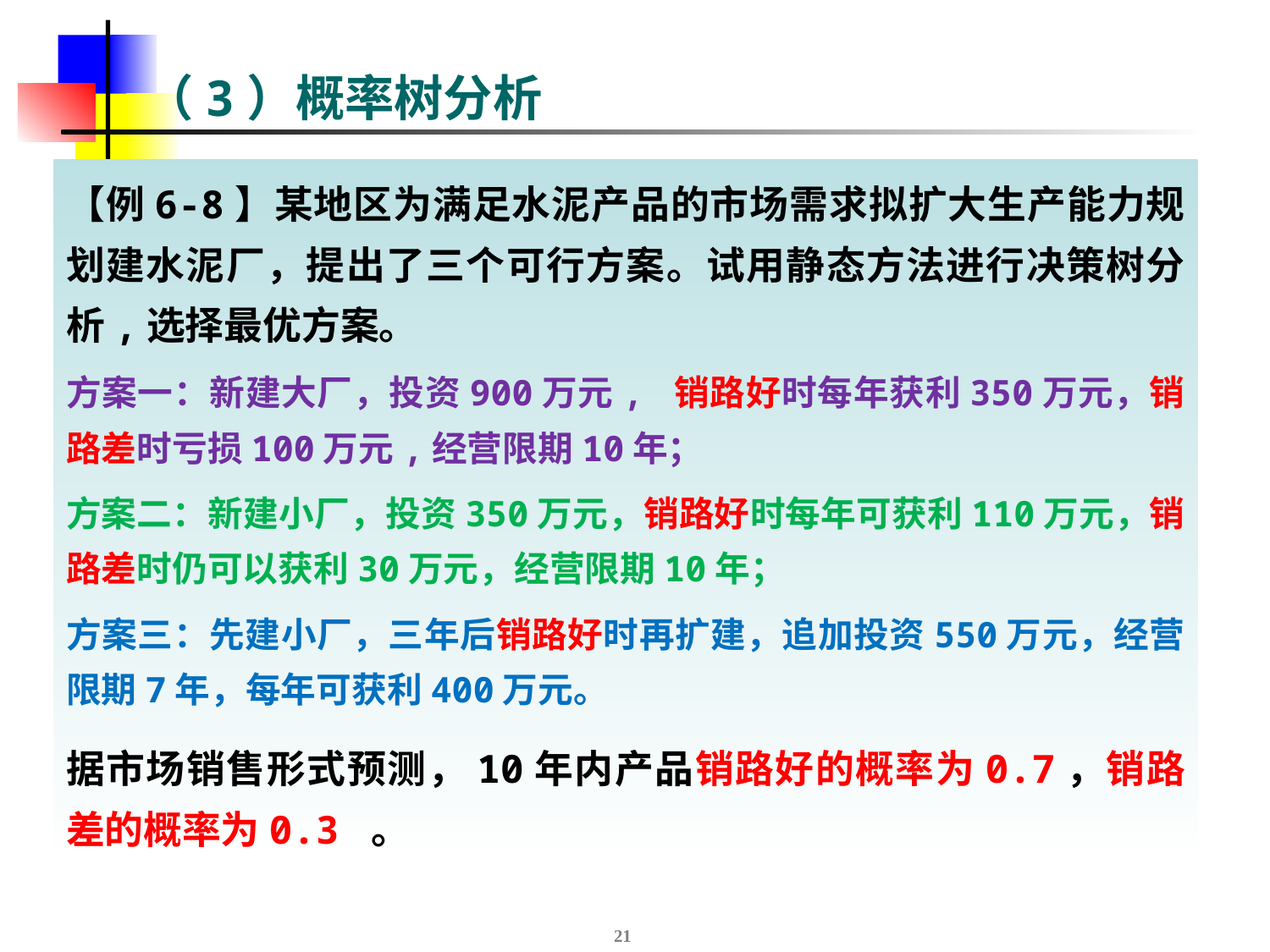

# （3）概率树分析
【例6-8】某地区为满足水泥产品的市场需求拟扩大生产能力规划建水泥厂，提出了三个可行方案。试用静态方法进行决策树分析,选择最优方案。
方案一：新建大厂，投资900万元, 销路好时每年获利350万元，销路差时亏损100万元,经营限期10年；
方案二：新建小厂，投资350万元，销路好时每年可获利110万元，销路差时仍可以获利30万元，经营限期10年；
方案三：先建小厂，三年后销路好时再扩建，追加投资550万元，经营限期7年，每年可获利400万元。
据市场销售形式预测，10年内产品销路好的概率为0.7，销路差的概率为0.3 。
21